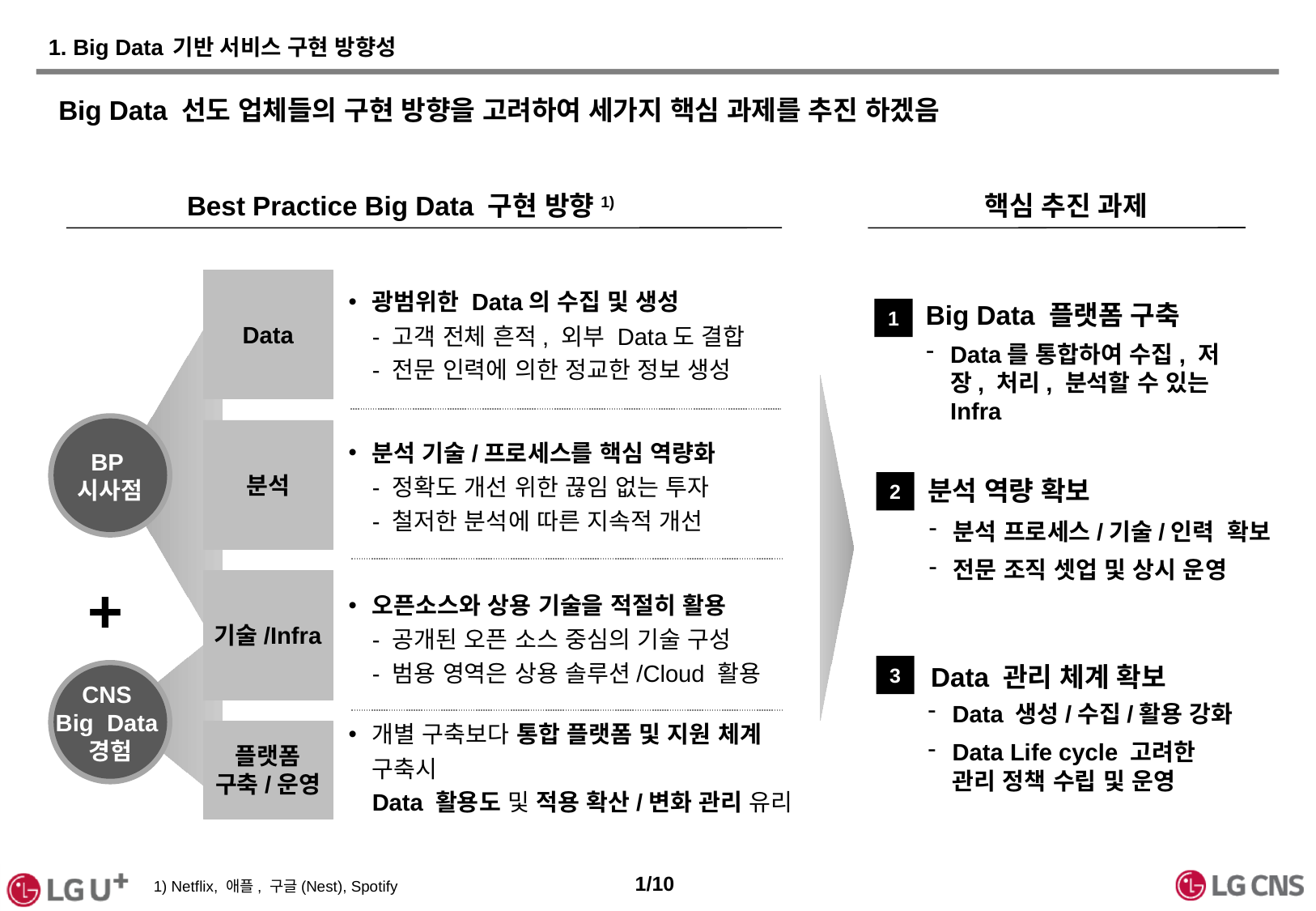

# 1. Big Data 기반 서비스 구현 방향성
Big Data 선도 업체들의 구현 방향을 고려하여 세가지 핵심 과제를 추진 하겠음
Best Practice Big Data 구현 방향1)
핵심 추진 과제

Data
광범위한 Data의 수집 및 생성
- 고객 전체 흔적, 외부 Data도 결합
- 전문 인력에 의한 정교한 정보 생성
Big Data 플랫폼 구축

1
Data를 통합하여 수집, 저장, 처리, 분석할 수 있는 Infra

BP
시사점
분석
분석 기술/프로세스를 핵심 역량화
- 정확도 개선 위한 끊임 없는 투자
- 철저한 분석에 따른 지속적 개선
분석 역량 확보
2
분석 프로세스/기술/인력  확보
전문 조직 셋업 및 상시 운영
+
기술/Infra
오픈소스와 상용 기술을 적절히 활용
- 공개된 오픈 소스 중심의 기술 구성
- 범용 영역은 상용 솔루션/Cloud 활용

3
Data 관리 체계 확보

CNS
Big  Data
경험
Data 생성/수집/활용 강화
Data Life cycle 고려한
관리 정책 수립 및 운영
개별 구축보다 통합 플랫폼 및 지원 체계 구축시
Data 활용도 및 적용 확산/변화 관리 유리
플랫폼
구축/운영
1/10
 Netflix, 애플, 구글(Nest), Spotify